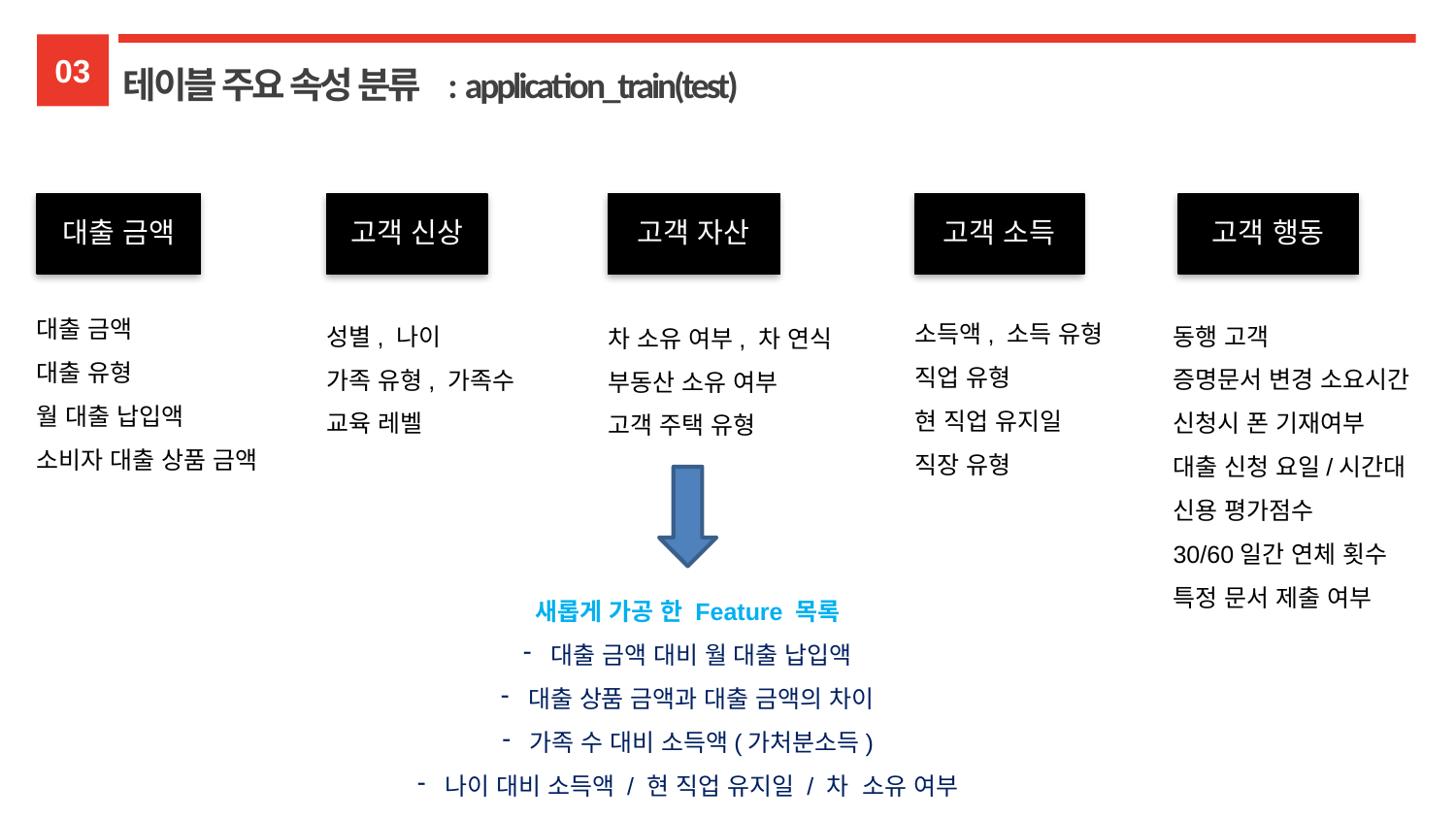

03
테이블 주요 속성 분류  :  application_train(test)
대출 금액
고객 신상
고객 자산
고객 소득
고객 행동
대출 금액
대출 유형
월 대출 납입액
소비자 대출 상품 금액
소득액, 소득 유형
직업 유형
현 직업 유지일
직장 유형
동행 고객
증명문서 변경 소요시간
신청시 폰 기재여부
대출 신청 요일/시간대
신용 평가점수
30/60일간 연체 횟수
특정 문서 제출 여부
성별, 나이
가족 유형, 가족수
교육 레벨
차 소유 여부, 차 연식
부동산 소유 여부
고객 주택 유형

새롭게 가공 한 Feature 목록
대출 금액 대비 월 대출 납입액
대출 상품 금액과 대출 금액의 차이
가족 수 대비 소득액(가처분소득)
나이 대비 소득액 / 현 직업 유지일 / 차  소유 여부